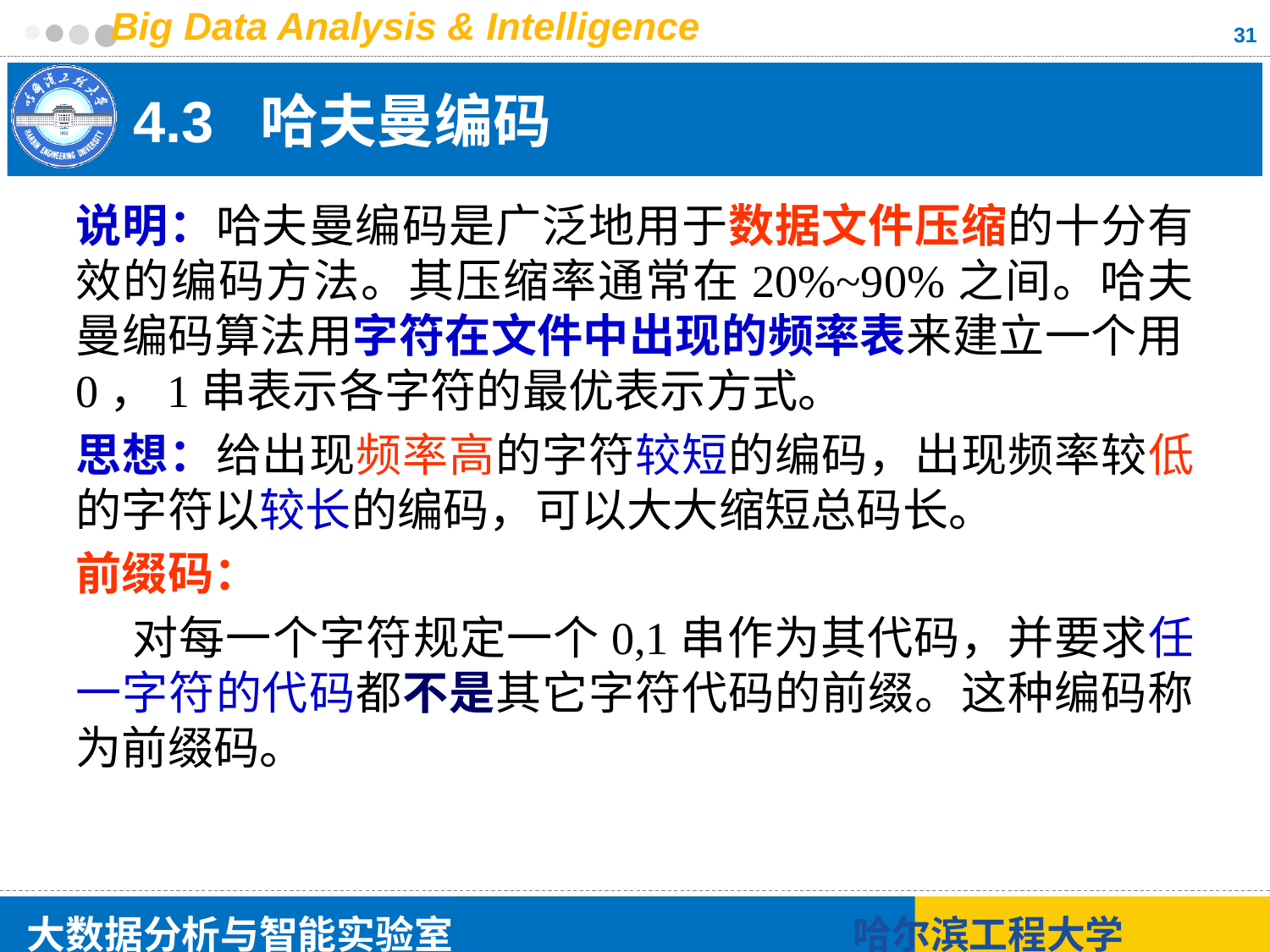

31
# 4.3  哈夫曼编码
说明：哈夫曼编码是广泛地用于数据文件压缩的十分有效的编码方法。其压缩率通常在20%~90%之间。哈夫曼编码算法用字符在文件中出现的频率表来建立一个用0，1串表示各字符的最优表示方式。
思想：给出现频率高的字符较短的编码，出现频率较低的字符以较长的编码，可以大大缩短总码长。
前缀码：
    对每一个字符规定一个0,1串作为其代码，并要求任一字符的代码都不是其它字符代码的前缀。这种编码称为前缀码。